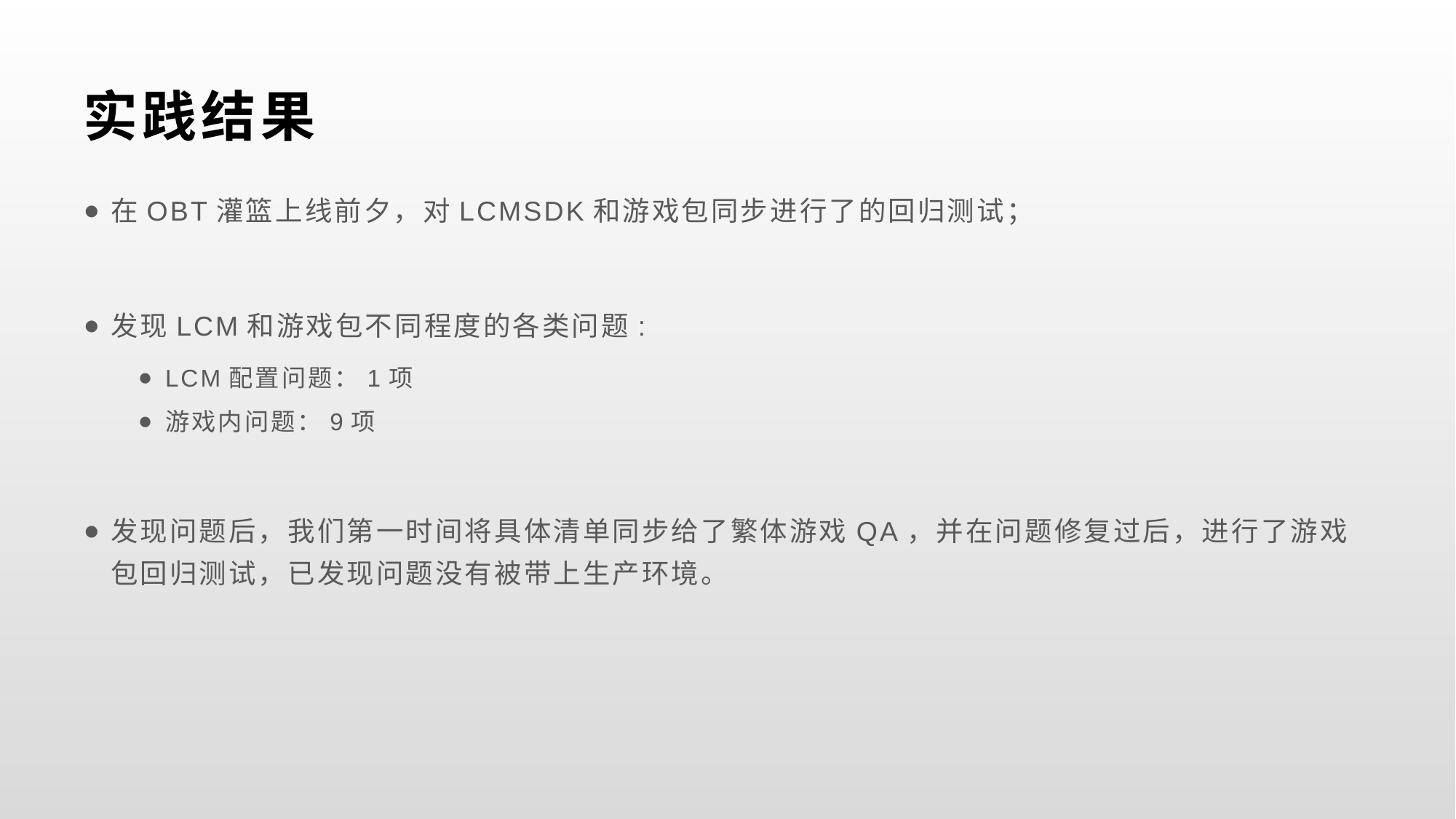

# 实践结果
在OBT灌篮上线前夕，对LCMSDK和游戏包同步进行了的回归测试；

发现LCM和游戏包不同程度的各类问题:
LCM配置问题：1项
游戏内问题：9项

发现问题后，我们第一时间将具体清单同步给了繁体游戏QA，并在问题修复过后，进行了游戏包回归测试，已发现问题没有被带上生产环境。